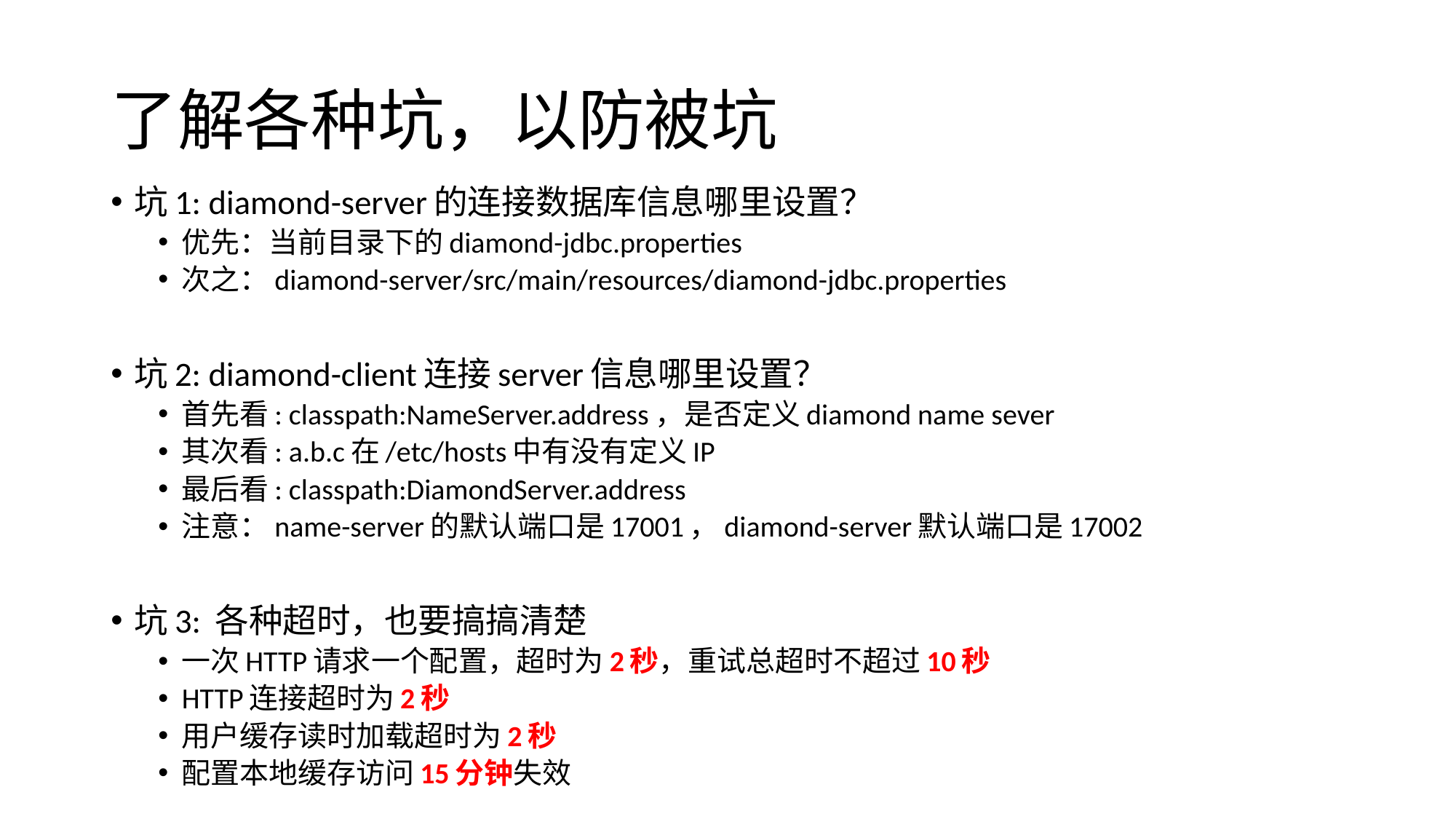

# 了解各种坑，以防被坑
坑1: diamond-server的连接数据库信息哪里设置？
优先：当前目录下的diamond-jdbc.properties
次之：diamond-server/src/main/resources/diamond-jdbc.properties

坑2: diamond-client连接server信息哪里设置？
首先看: classpath:NameServer.address，是否定义diamond name sever
其次看: a.b.c在/etc/hosts中有没有定义IP
最后看: classpath:DiamondServer.address
注意：name-server的默认端口是17001，diamond-server默认端口是17002

坑3: 各种超时，也要搞搞清楚
一次HTTP请求一个配置，超时为2秒，重试总超时不超过10秒
HTTP连接超时为2秒
用户缓存读时加载超时为2秒
配置本地缓存访问15分钟失效